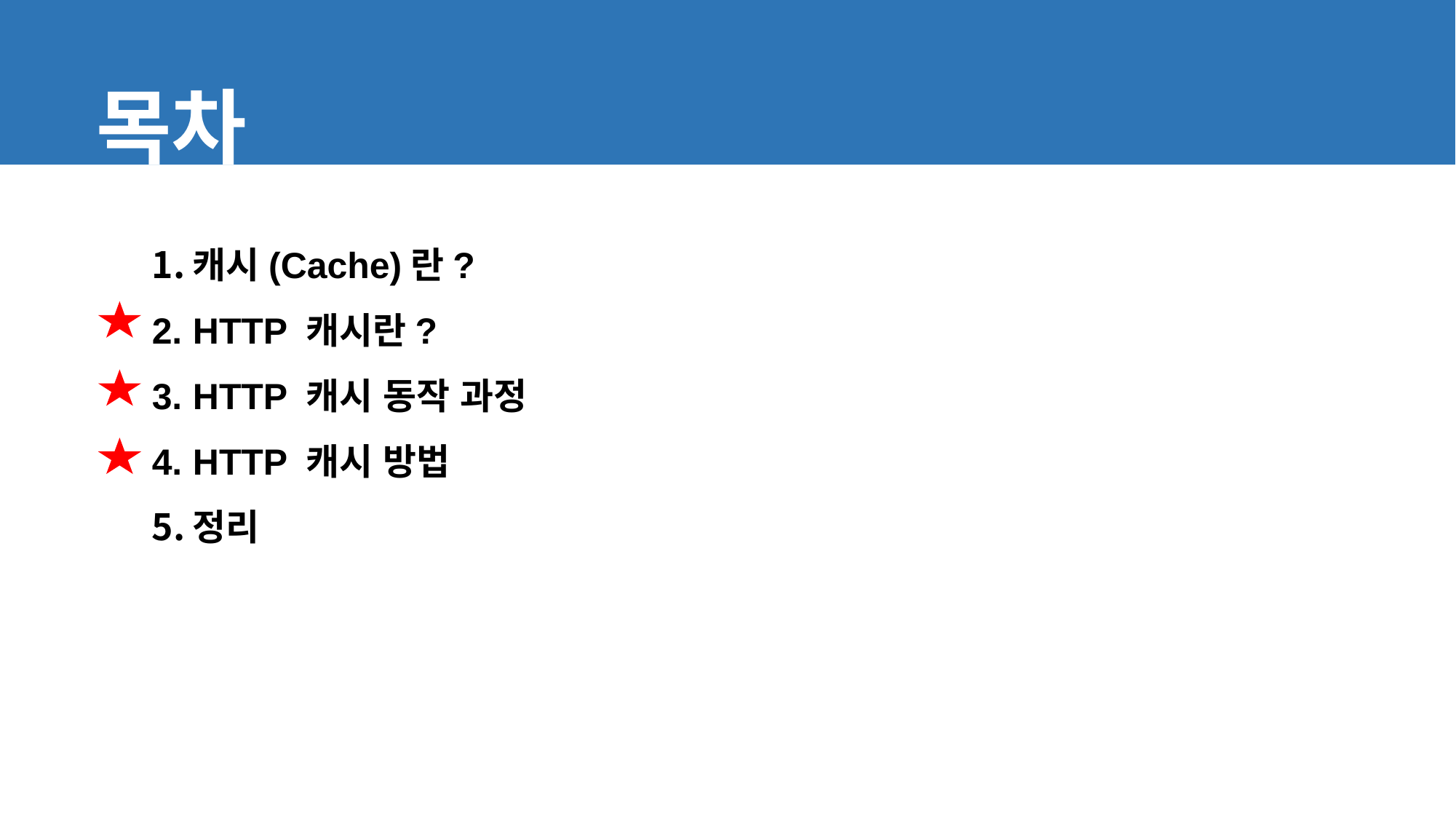

목차
캐시(Cache)란?
HTTP 캐시란?
HTTP 캐시 동작 과정
HTTP 캐시 방법
정리